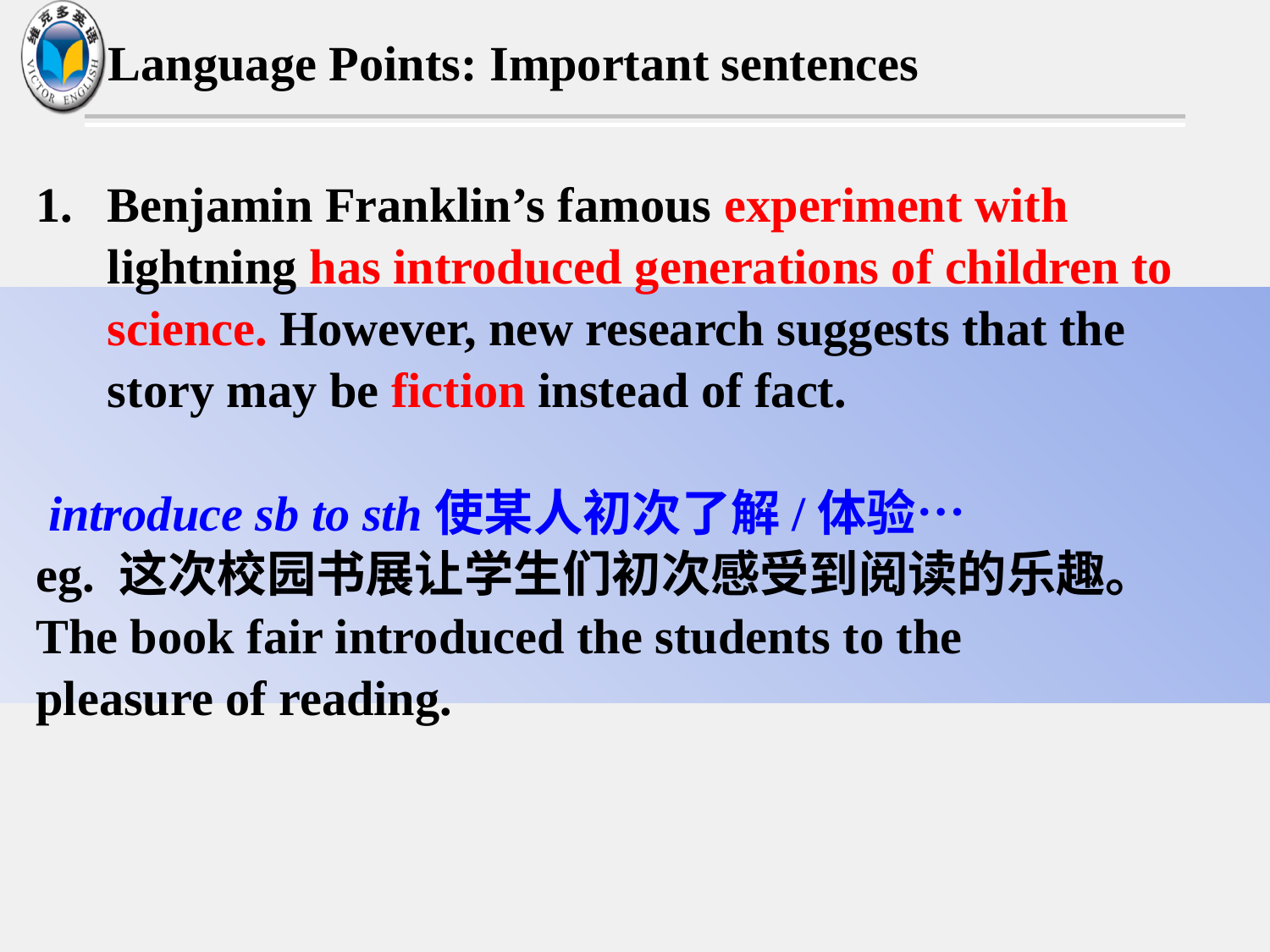

Language Points: Important sentences
Benjamin Franklin’s famous experiment with lightning has introduced generations of children to science. However, new research suggests that the  story may be fiction instead of fact.

 introduce sb to sth使某人初次了解/体验…
eg. 这次校园书展让学生们初次感受到阅读的乐趣。
The book fair introduced the students to the
pleasure of reading.